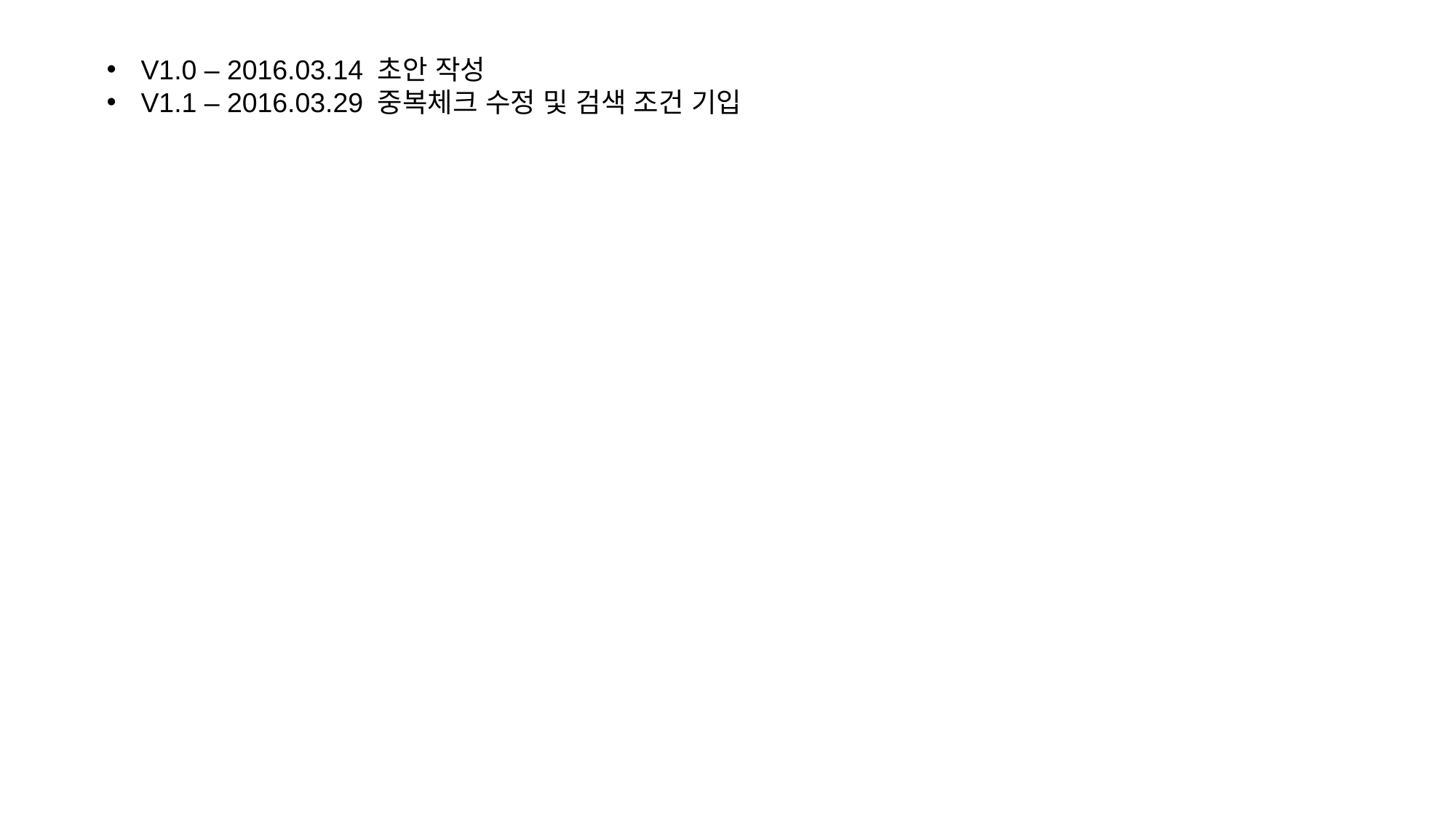

V1.0 – 2016.03.14 초안 작성
V1.1 – 2016.03.29 중복체크 수정 및 검색 조건 기입